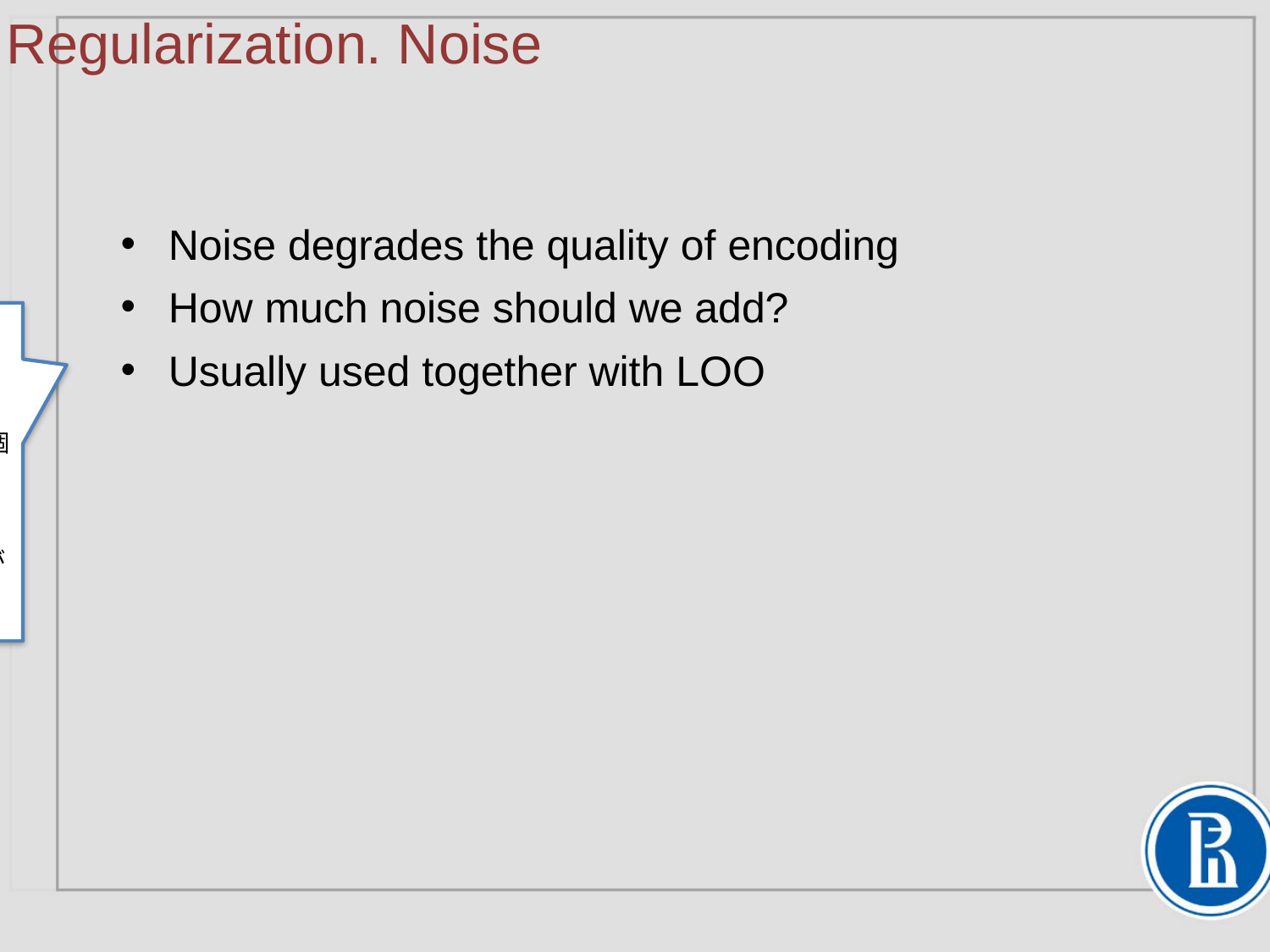

# Regularization. Noise
Noise degrades the quality of encoding
How much noise should we add?
Usually used together with LOO
３．ノイズを加える

・ノイズはencodeの品質を下げる
・どれくらいノイズを加えるべきか？
・たいていLOO(Leave-One-Out)一個抜き法と一緒に使用する。

ノイズが多すぎるとモデルとしてよくない。ノイズが少なすぎると正則化がうまくいかない。